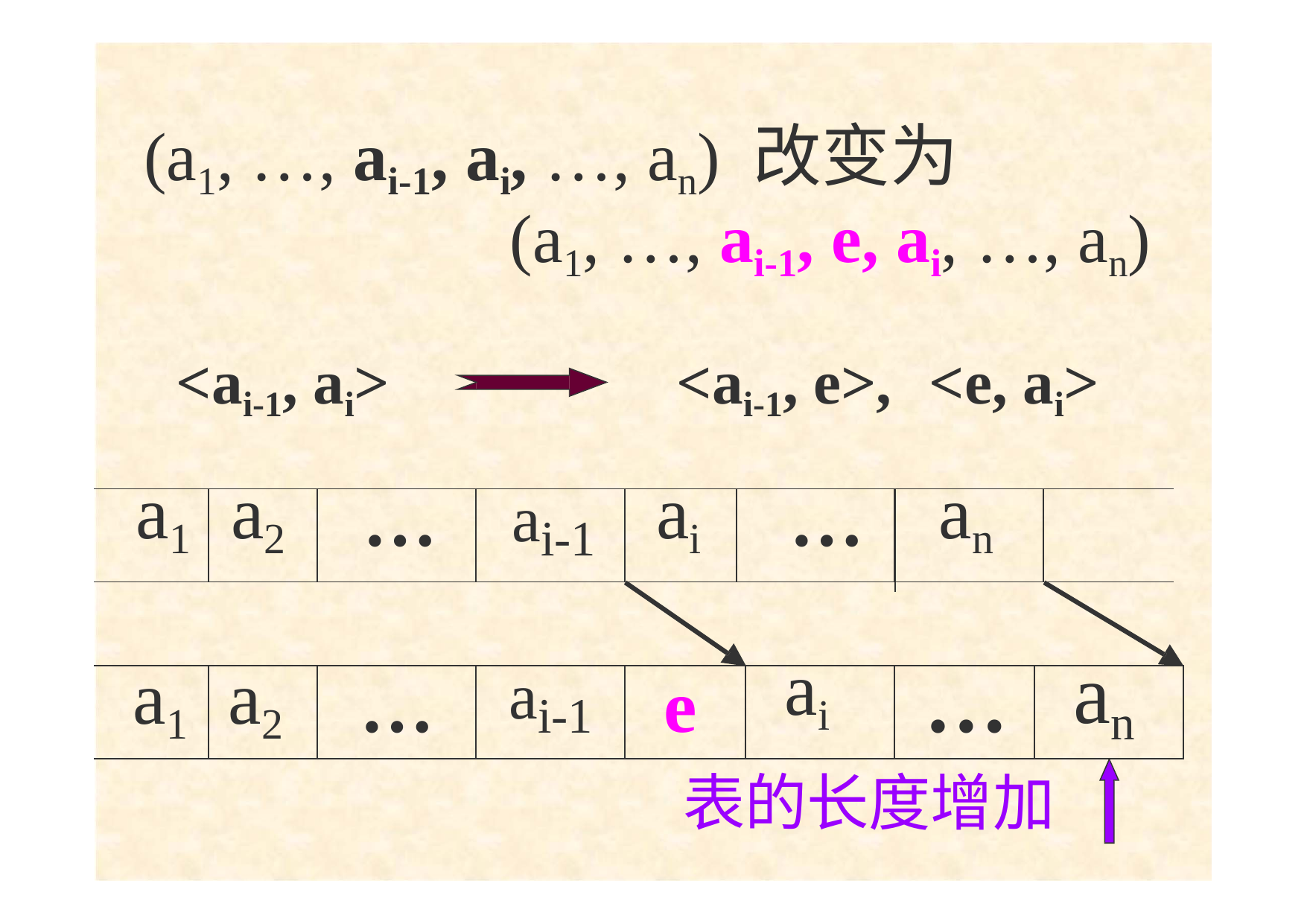

# (a1, …, ai-1, ai, …, an) 改变为
(a1, …, ai-1, e, ai, …, an)
<ai-1, ai>	<ai-1, e>,	<e, ai>

| a1 | a2 | … | ai-1 | ai | … | an |  |
| --- | --- | --- | --- | --- | --- | --- | --- |

| a1 | a2 | … | ai-1 | e | ai | … | an |
| --- | --- | --- | --- | --- | --- | --- | --- |

表的长度增加